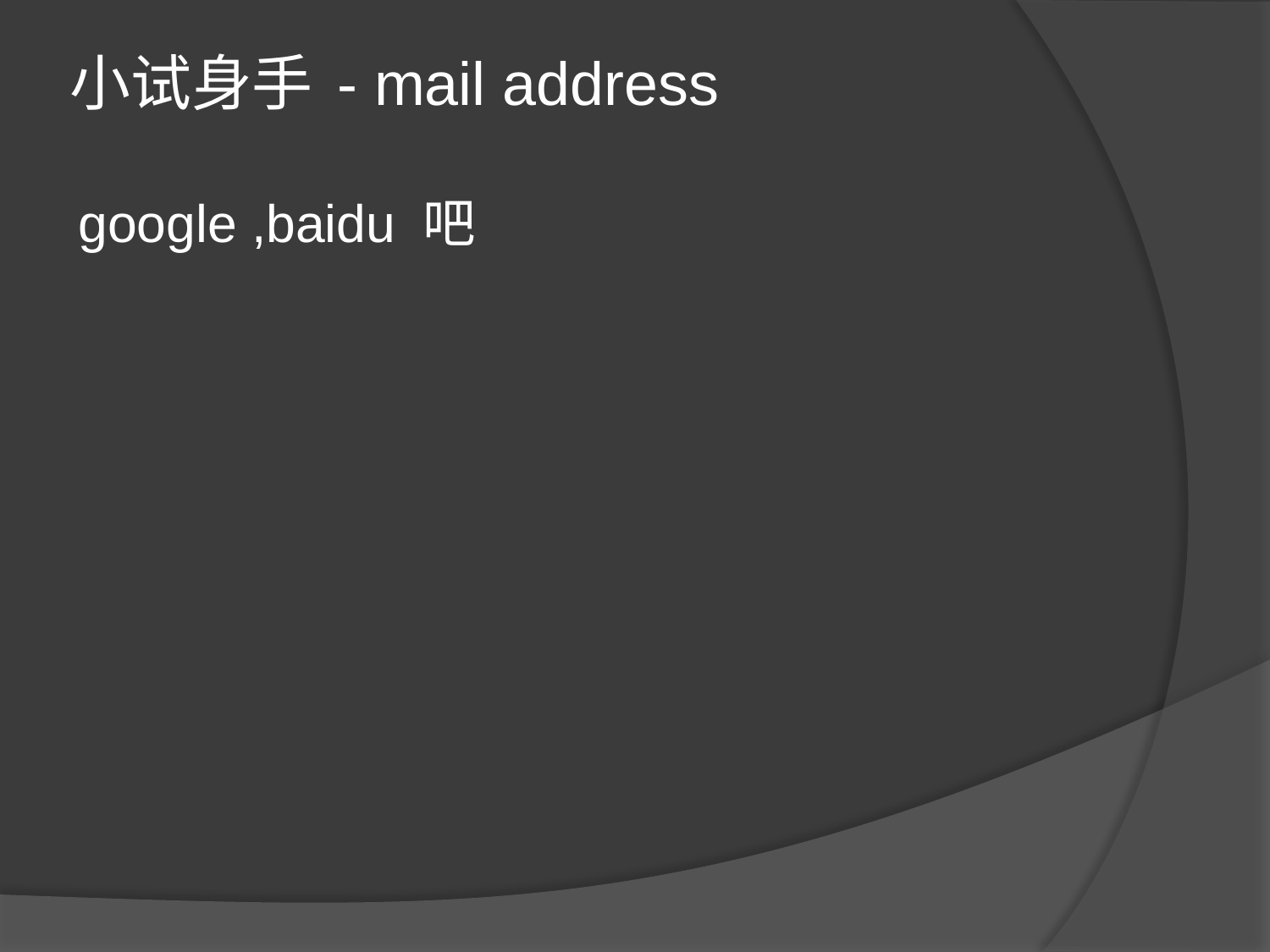

# 小试身手 - mail address
google ,baidu 吧